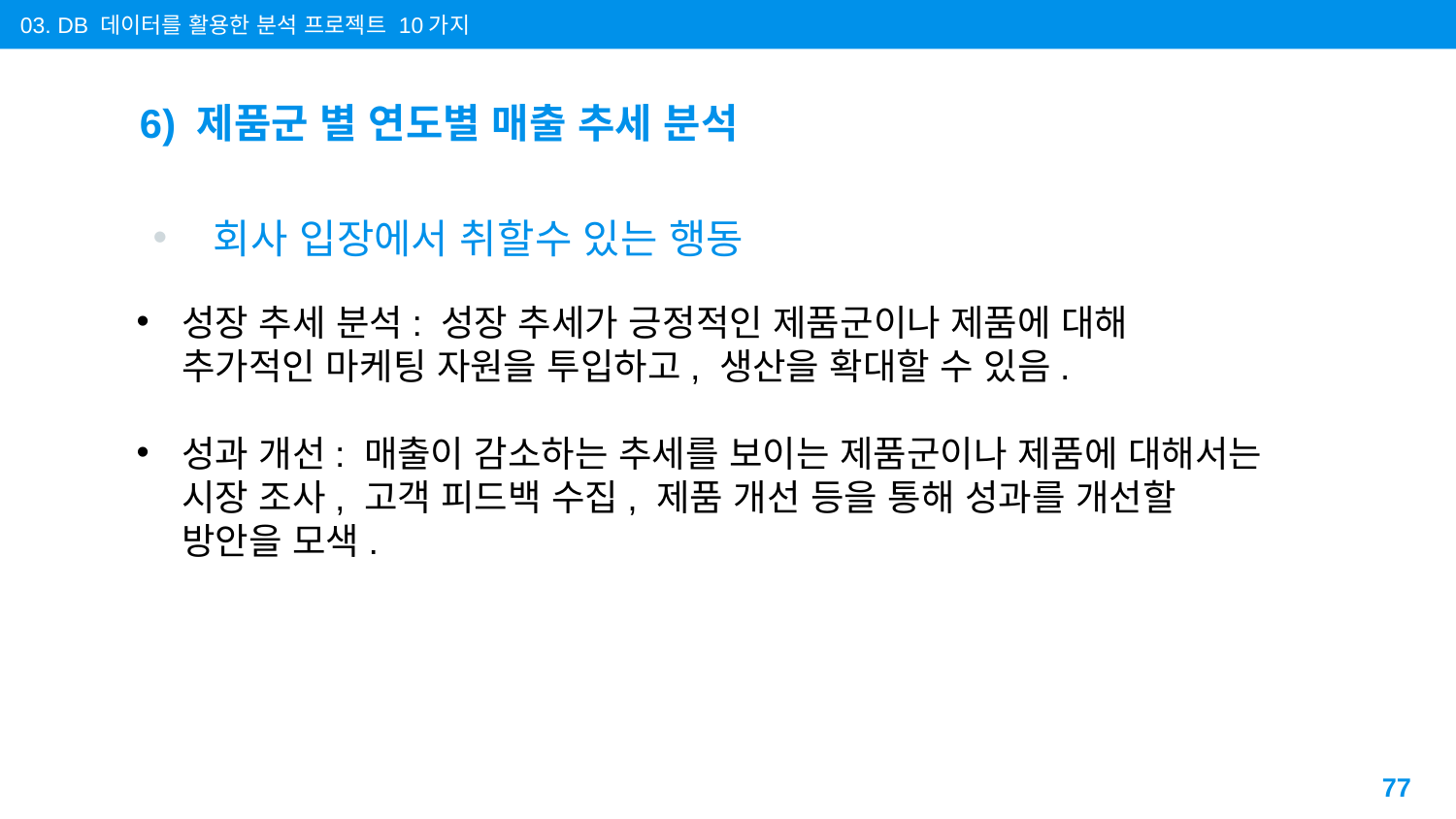

03. DB 데이터를 활용한 분석 프로젝트 10가지
# 6) 제품군 별 연도별 매출 추세 분석
회사 입장에서 취할수 있는 행동

성장 추세 분석: 성장 추세가 긍정적인 제품군이나 제품에 대해 추가적인 마케팅 자원을 투입하고, 생산을 확대할 수 있음.

성과 개선: 매출이 감소하는 추세를 보이는 제품군이나 제품에 대해서는 시장 조사, 고객 피드백 수집, 제품 개선 등을 통해 성과를 개선할 방안을 모색.
77